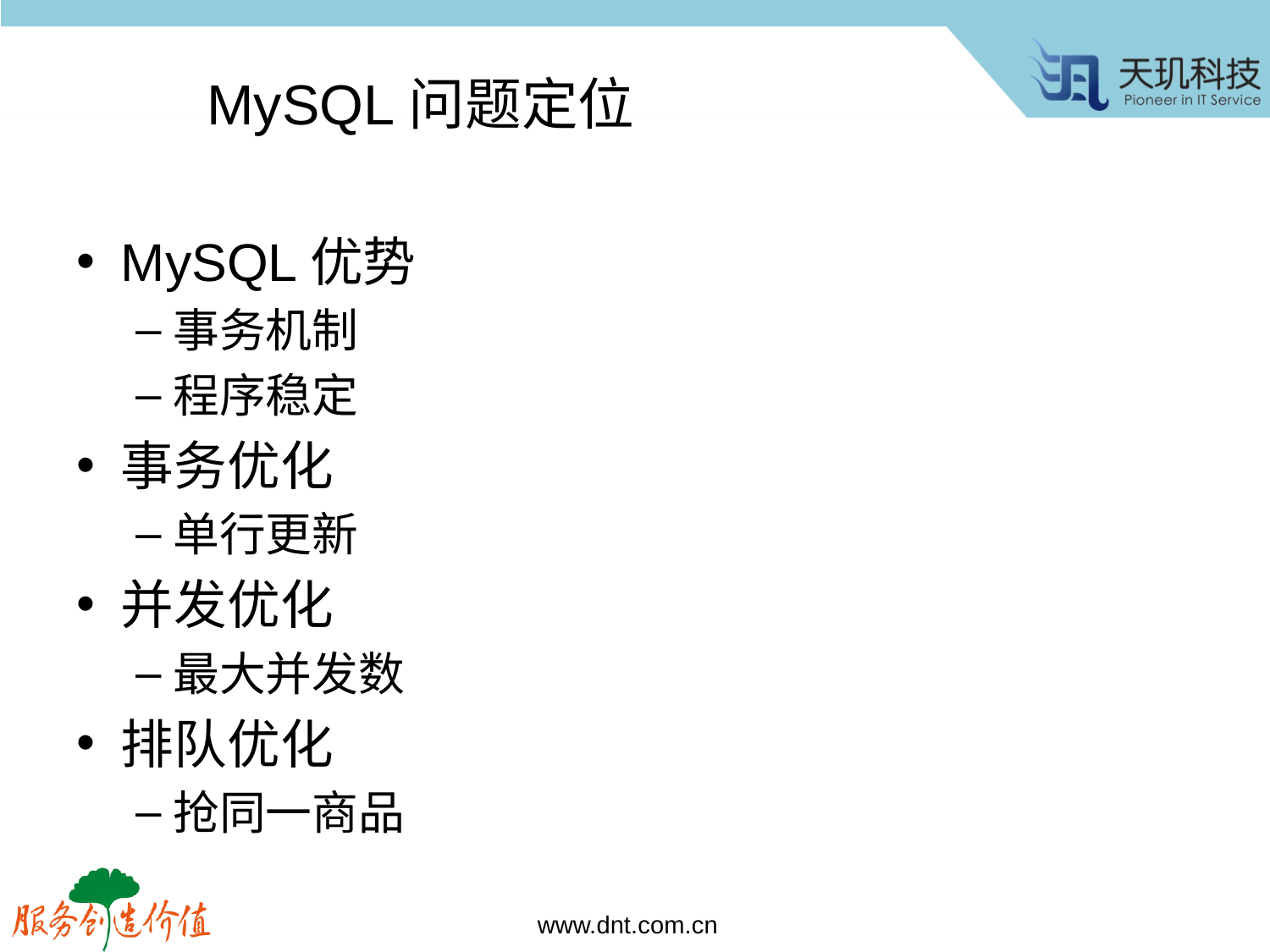

# MySQL问题定位
MySQL优势
事务机制
程序稳定
事务优化
单行更新
并发优化
最大并发数
排队优化
抢同一商品